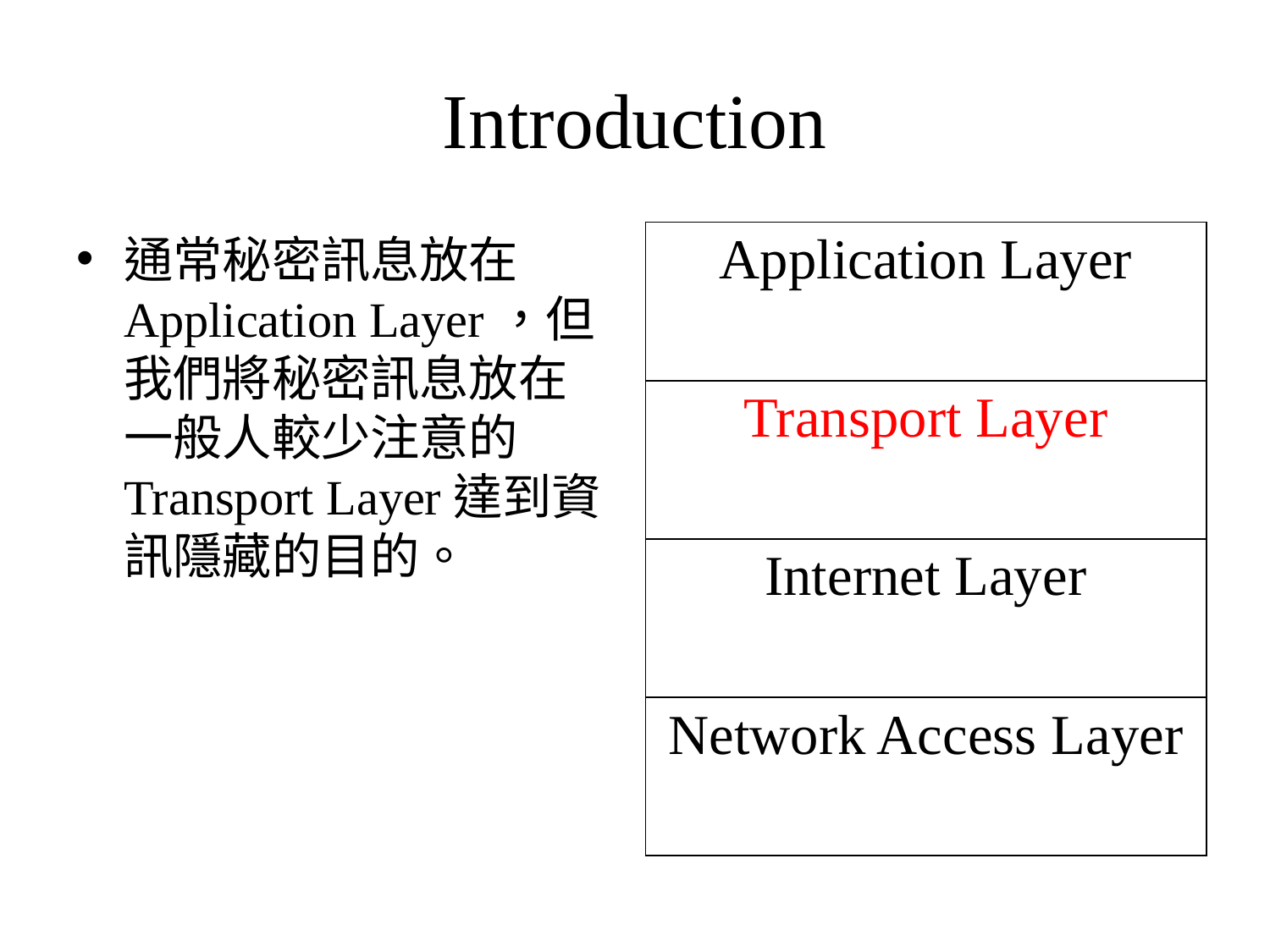

# Introduction
通常秘密訊息放在Application Layer，但我們將秘密訊息放在一般人較少注意的Transport Layer達到資訊隱藏的目的。
| Application Layer |
| --- |
| Transport Layer |
| Internet Layer |
| Network Access Layer |